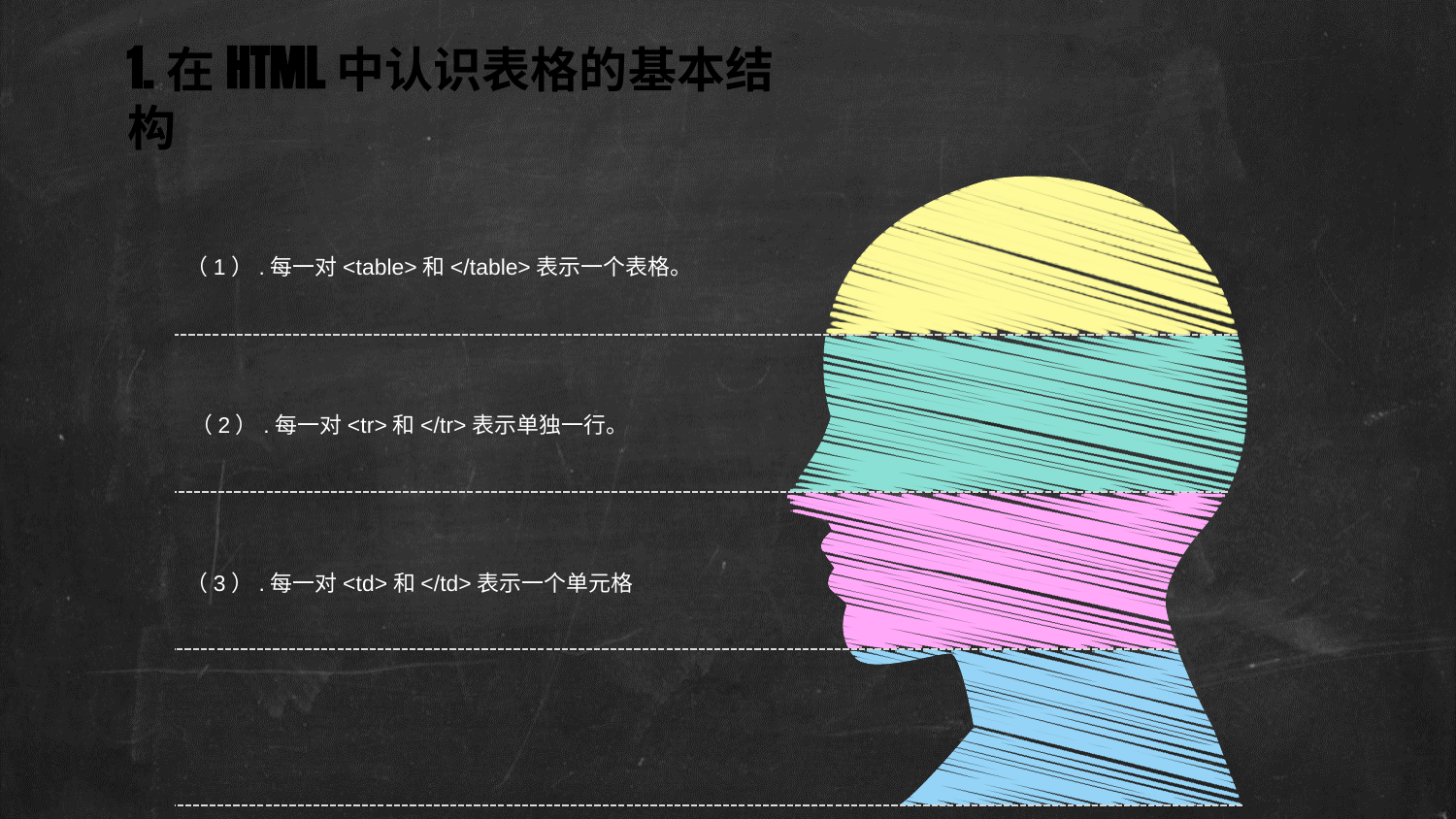

1.在HTML中认识表格的基本结构

（1）.每一对<table>和</table>表示一个表格。

（2）.每一对<tr>和</tr>表示单独一行。

（3）.每一对<td>和</td>表示一个单元格